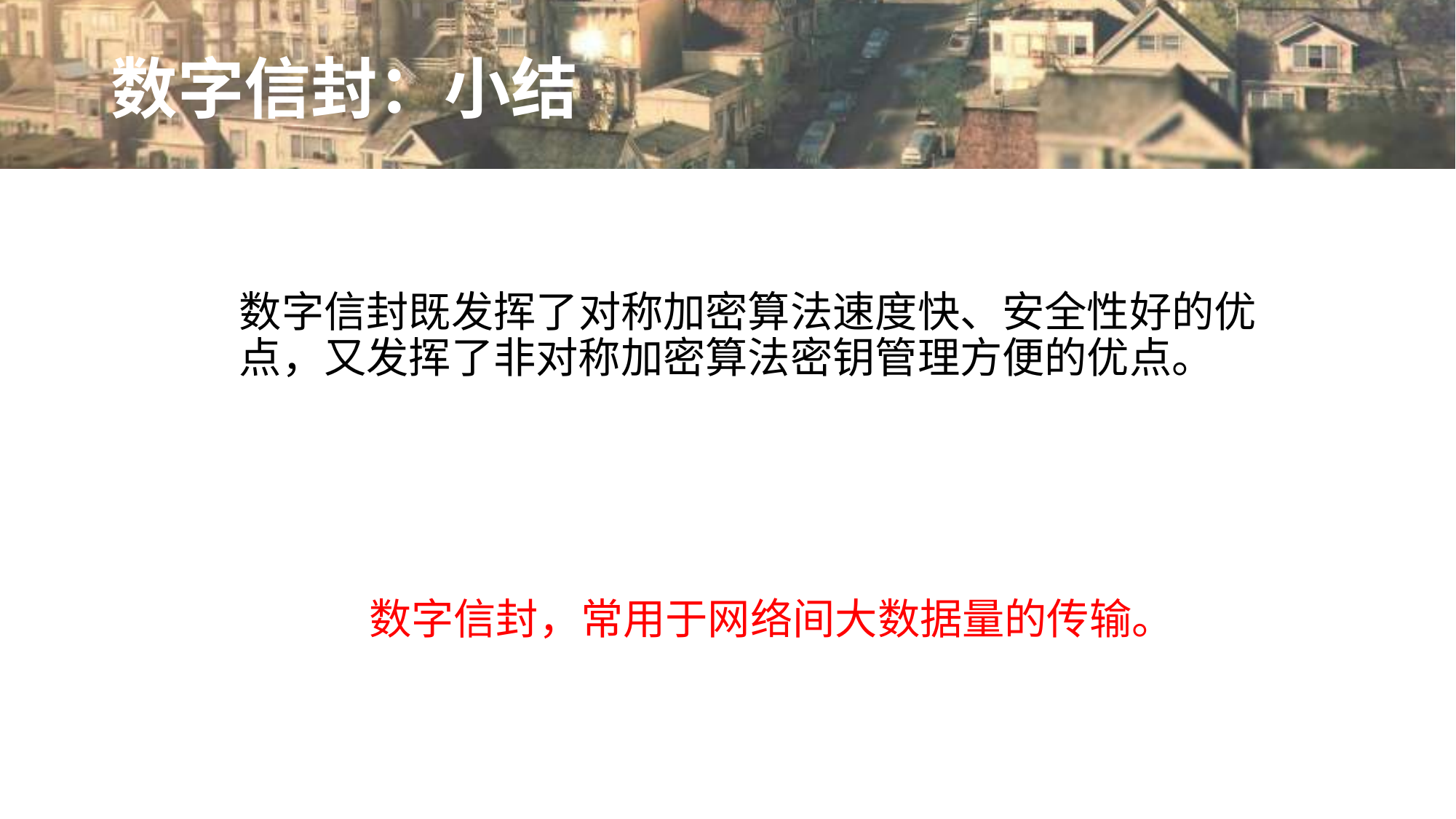

# 数字信封：小结
数字信封既发挥了对称加密算法速度快、安全性好的优点，又发挥了非对称加密算法密钥管理方便的优点。

数字信封，常用于网络间大数据量的传输。